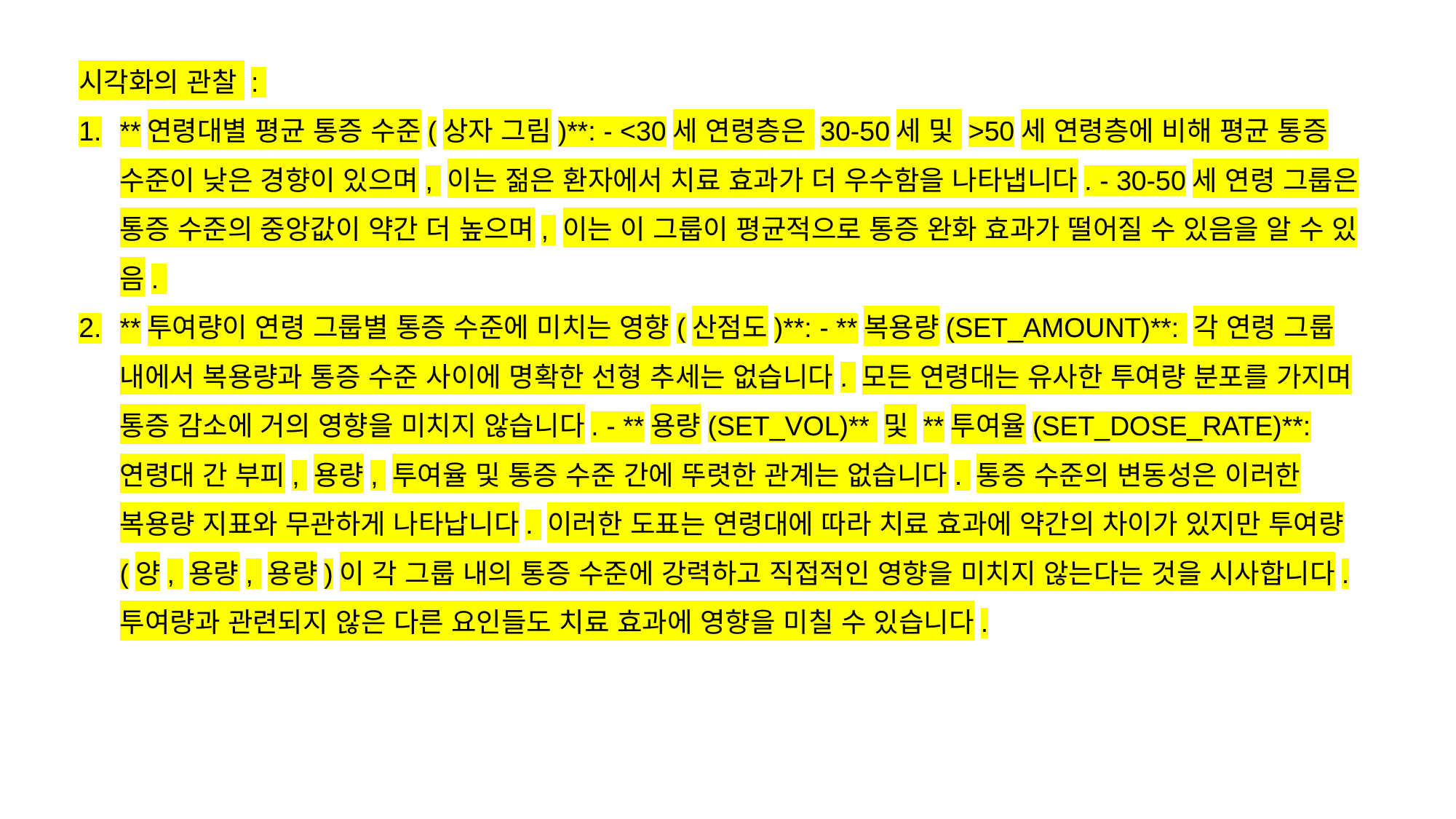

시각화의 관찰 :
**연령대별 평균 통증 수준(상자 그림)**: - <30세 연령층은 30-50세 및 >50세 연령층에 비해 평균 통증 수준이 낮은 경향이 있으며, 이는 젊은 환자에서 치료 효과가 더 우수함을 나타냅니다. - 30-50세 연령 그룹은 통증 수준의 중앙값이 약간 더 높으며, 이는 이 그룹이 평균적으로 통증 완화 효과가 떨어질 수 있음을 알 수 있음.
**투여량이 연령 그룹별 통증 수준에 미치는 영향(산점도)**: - **복용량(SET_AMOUNT)**: 각 연령 그룹 내에서 복용량과 통증 수준 사이에 명확한 선형 추세는 없습니다. 모든 연령대는 유사한 투여량 분포를 가지며 통증 감소에 거의 영향을 미치지 않습니다. - **용량(SET_VOL)** 및 **투여율(SET_DOSE_RATE)**: 연령대 간 부피, 용량, 투여율 및 통증 수준 간에 뚜렷한 관계는 없습니다. 통증 수준의 변동성은 이러한 복용량 지표와 무관하게 나타납니다. 이러한 도표는 연령대에 따라 치료 효과에 약간의 차이가 있지만 투여량(양, 용량, 용량)이 각 그룹 내의 통증 수준에 강력하고 직접적인 영향을 미치지 않는다는 것을 시사합니다. 투여량과 관련되지 않은 다른 요인들도 치료 효과에 영향을 미칠 수 있습니다.